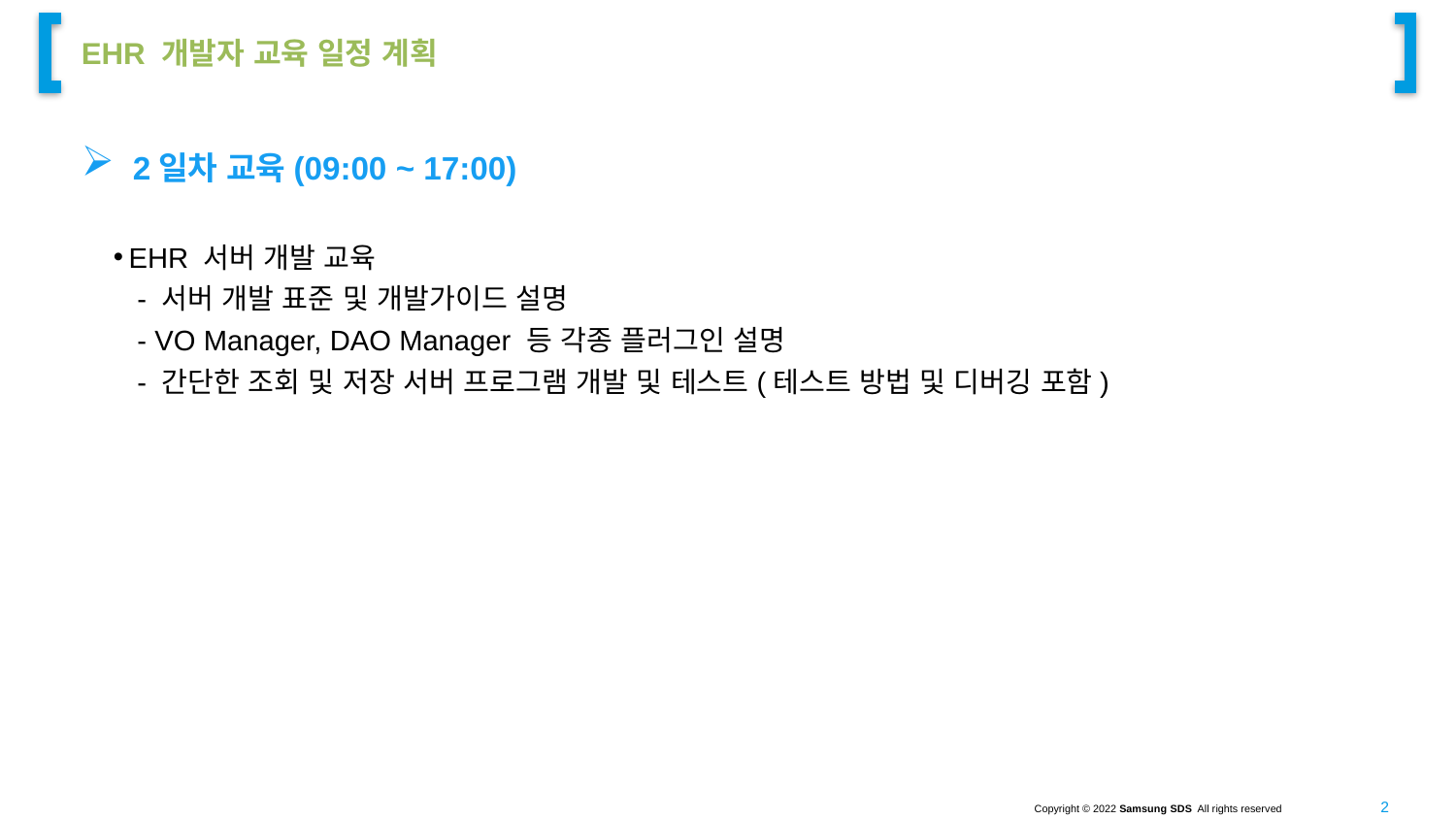

# EHR 개발자 교육 일정 계획
  2일차 교육(09:00 ~ 17:00)

EHR 서버 개발 교육
   - 서버 개발 표준 및 개발가이드 설명
   - VO Manager, DAO Manager 등 각종 플러그인 설명
   - 간단한 조회 및 저장 서버 프로그램 개발 및 테스트(테스트 방법 및 디버깅 포함)